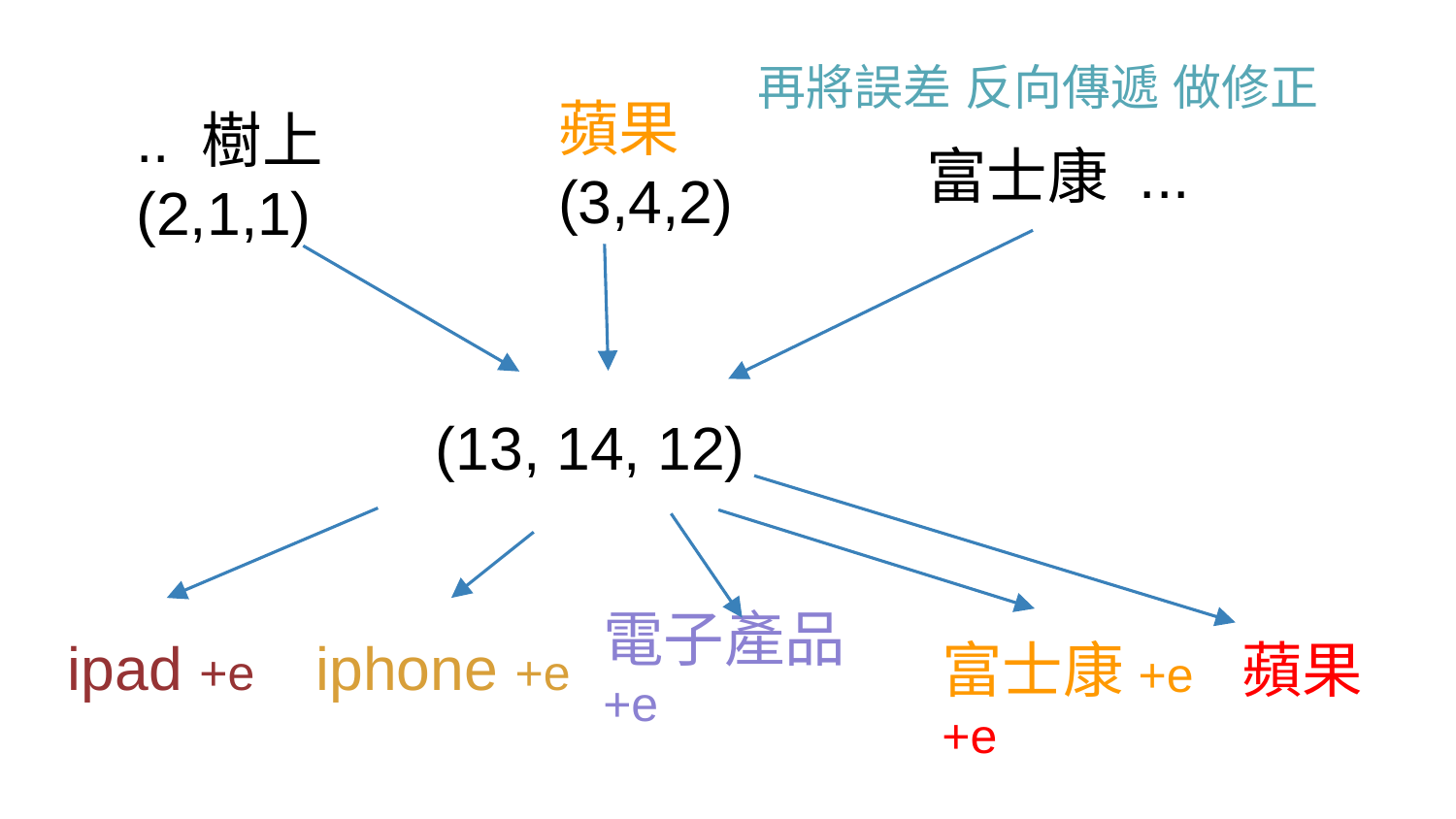

再將誤差 反向傳遞 做修正
蘋果
(3,4,2)
.. 樹上
(2,1,1)
富士康 ...

(13, 14, 12)
ipad +e
iphone +e
電子產品+e
富士康+e  蘋果 +e